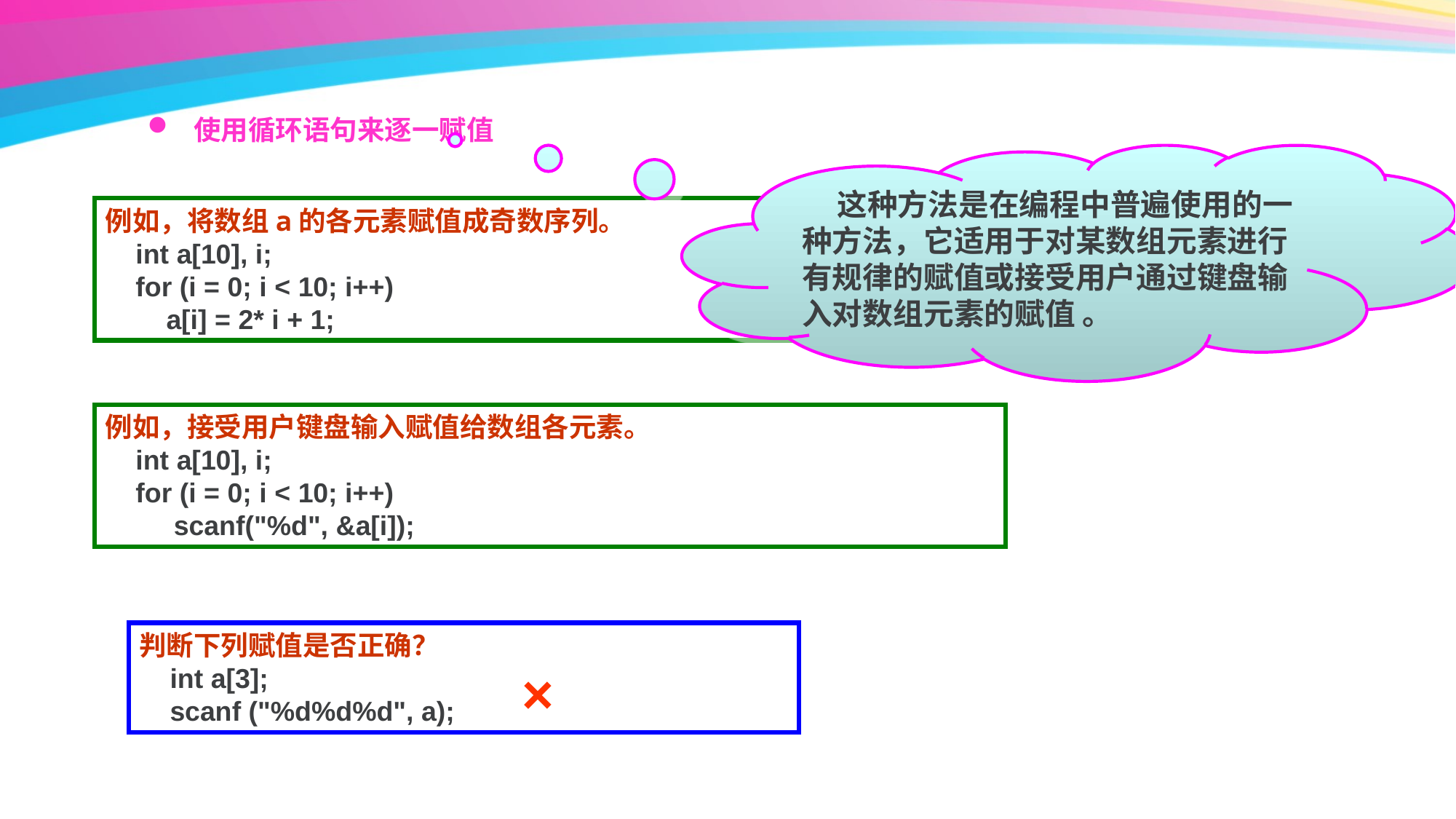

使用循环语句来逐一赋值
    这种方法是在编程中普遍使用的一种方法，它适用于对某数组元素进行有规律的赋值或接受用户通过键盘输入对数组元素的赋值 。
例如，将数组a的各元素赋值成奇数序列。
    int a[10], i;
    for (i = 0; i < 10; i++)
        a[i] = 2* i + 1;
例如，接受用户键盘输入赋值给数组各元素。
    int a[10], i;
    for (i = 0; i < 10; i++)
         scanf("%d", &a[i]);
判断下列赋值是否正确？
    int a[3];
    scanf ("%d%d%d", a);
×